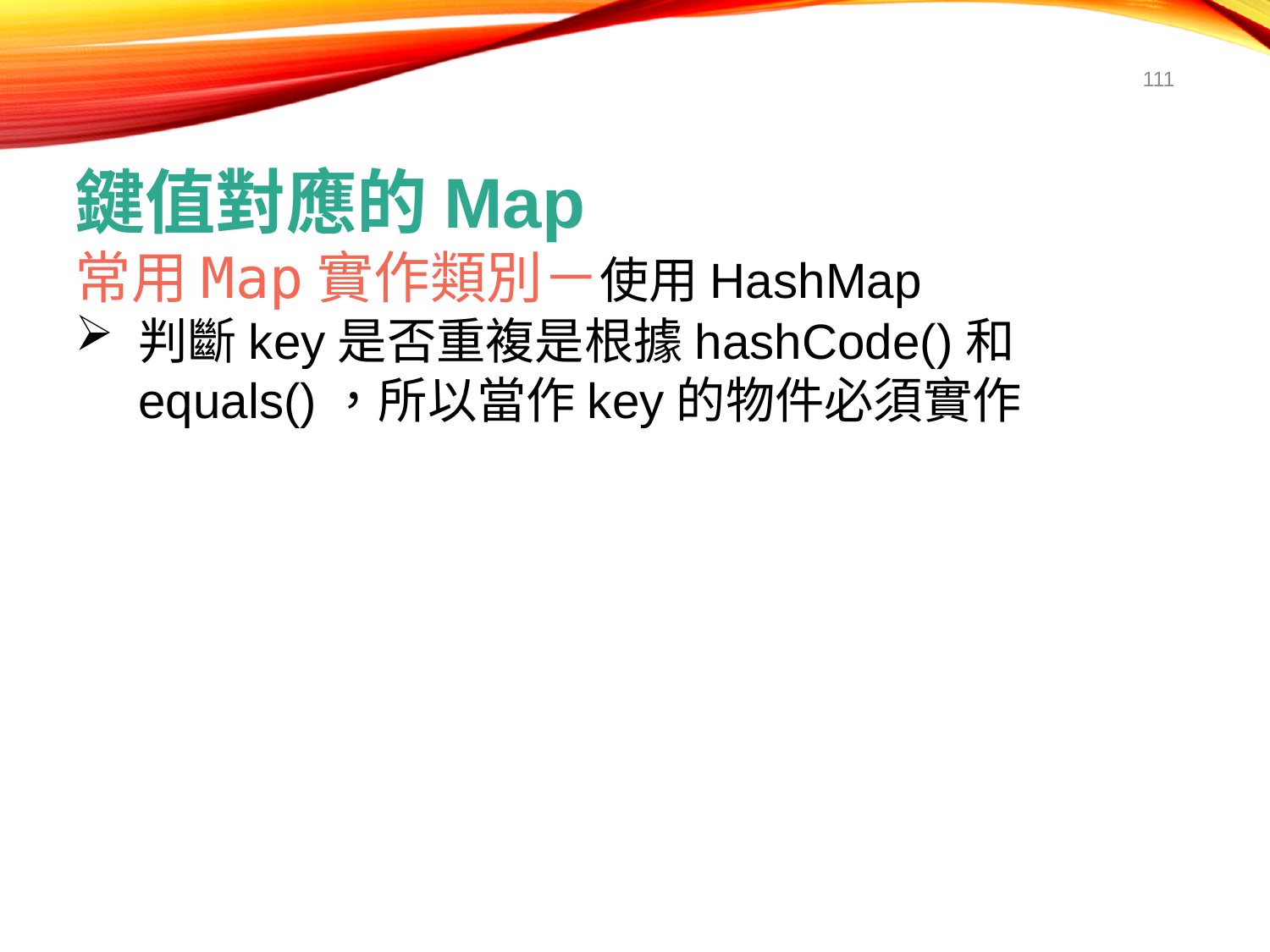

111
鍵值對應的Map
常用Map實作類別－使用HashMap
判斷key是否重複是根據hashCode()和equals()，所以當作key的物件必須實作